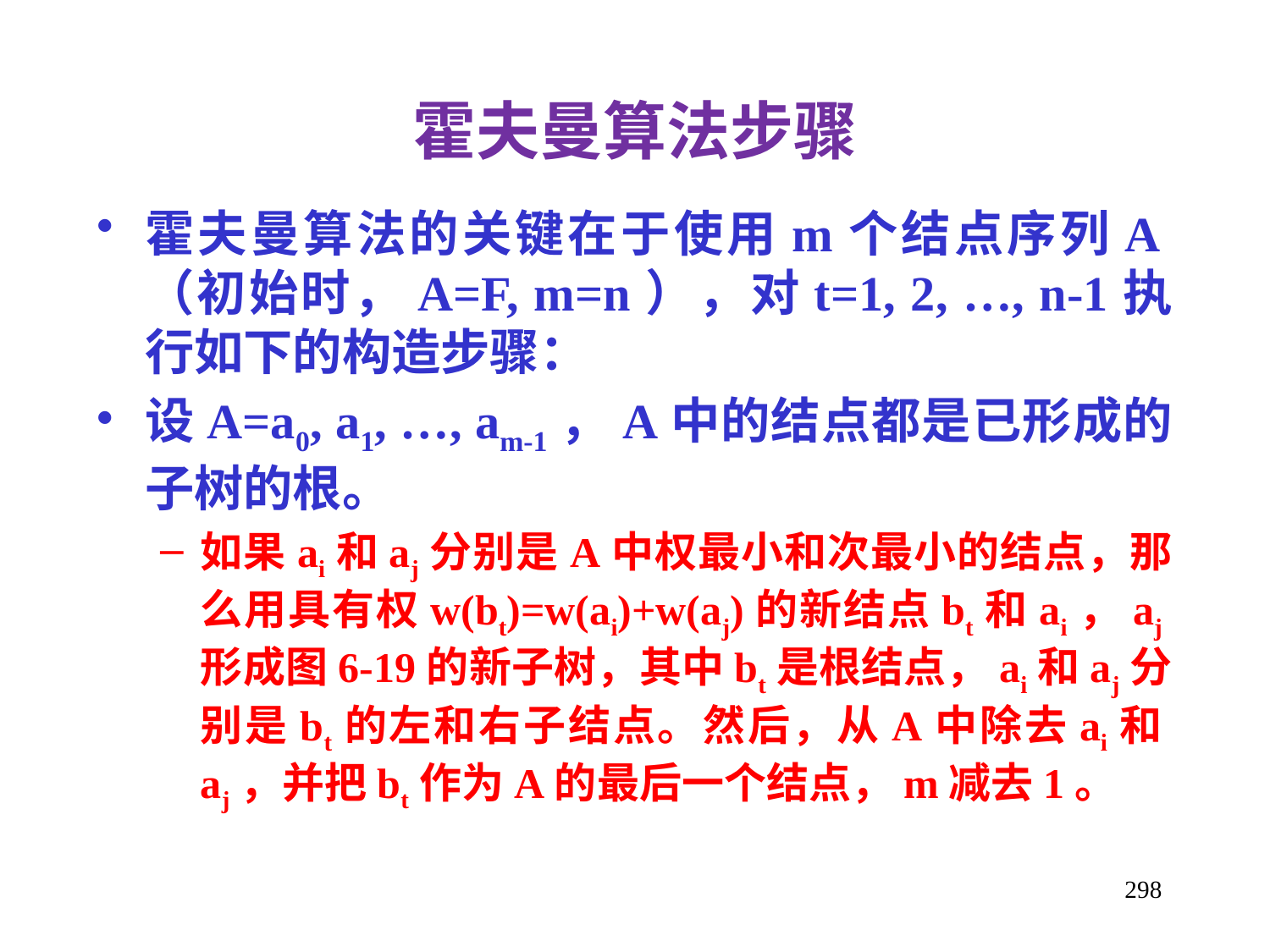

霍夫曼算法步骤
霍夫曼算法的关键在于使用m个结点序列A（初始时，A=F, m=n），对t=1, 2, …, n-1执行如下的构造步骤：
设A=a0, a1, …, am-1，A中的结点都是已形成的子树的根。
如果ai和aj分别是A中权最小和次最小的结点，那么用具有权w(bt)=w(ai)+w(aj)的新结点bt和ai，aj形成图6-19的新子树，其中bt是根结点，ai和aj分别是bt的左和右子结点。然后，从A中除去ai和aj，并把bt作为A的最后一个结点，m减去1。
298